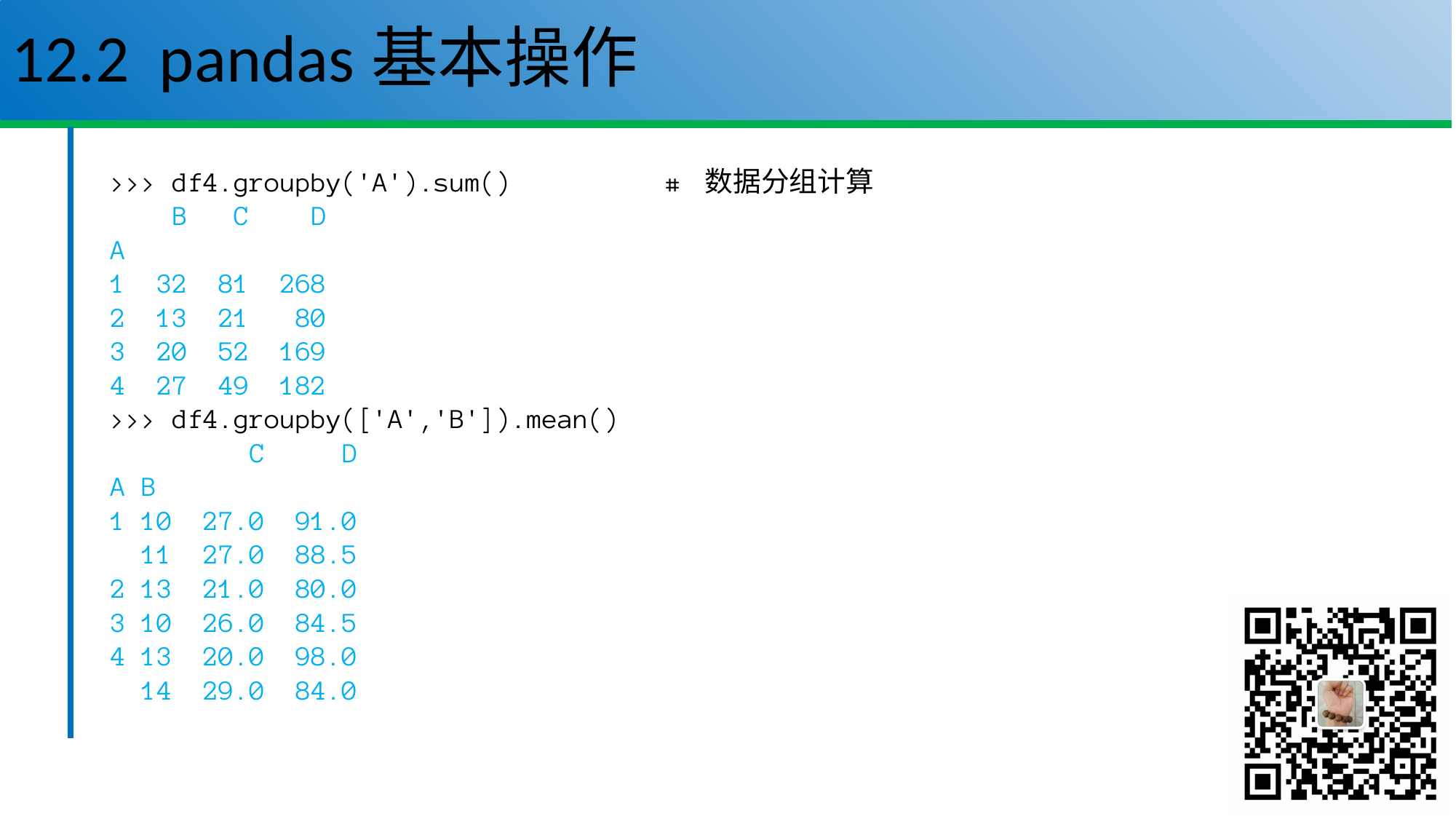

# 12.2  pandas基本操作
>>> df4.groupby('A').sum()          # 数据分组计算
    B   C    D
A
1  32  81  268
2  13  21   80
3  20  52  169
4  27  49  182
>>> df4.groupby(['A','B']).mean()
         C     D
A B
1 10  27.0  91.0
  11  27.0  88.5
2 13  21.0  80.0
3 10  26.0  84.5
4 13  20.0  98.0
  14  29.0  84.0
85